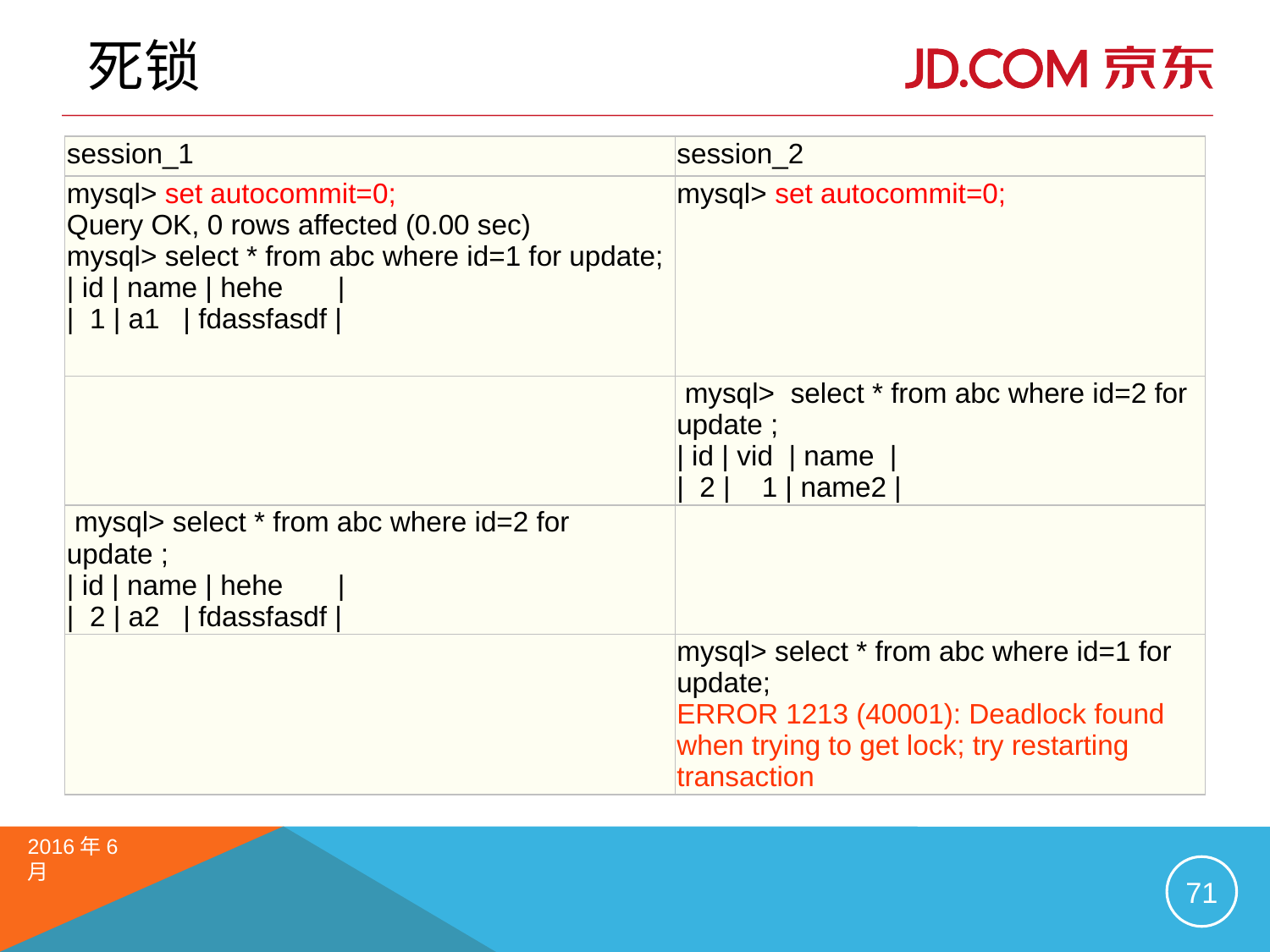

# 死锁

| session\_1 | session\_2 |
| --- | --- |
| mysql> set autocommit=0; Query OK, 0 rows affected (0.00 sec) mysql> select \* from abc where id=1 for update; | id | name | hehe | | 1 | a1 | fdassfasdf | | mysql> set autocommit=0; |
|  | mysql> select \* from abc where id=2 for update ; | id | vid | name | | 2 | 1 | name2 | |
| mysql> select \* from abc where id=2 for update ; | id | name | hehe | | 2 | a2 | fdassfasdf | |  |
|  | mysql> select \* from abc where id=1 for update; ERROR 1213 (40001): Deadlock found when trying to get lock; try restarting transaction |
2016年6月
71